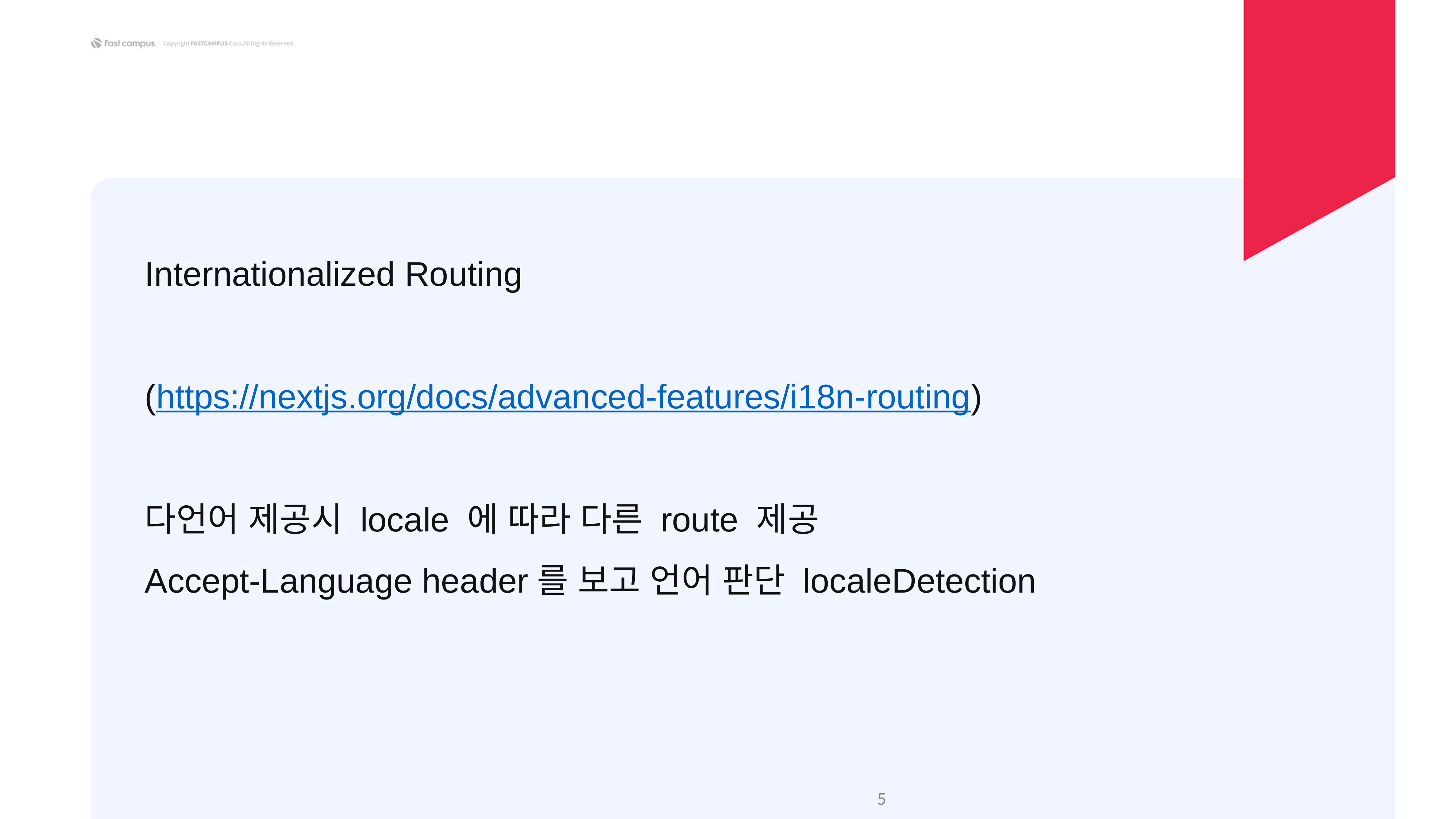

Internationalized Routing

(https://nextjs.org/docs/advanced-features/i18n-routing)

다언어 제공시 locale 에 따라 다른 route 제공
Accept-Language header를 보고 언어 판단 localeDetection
5